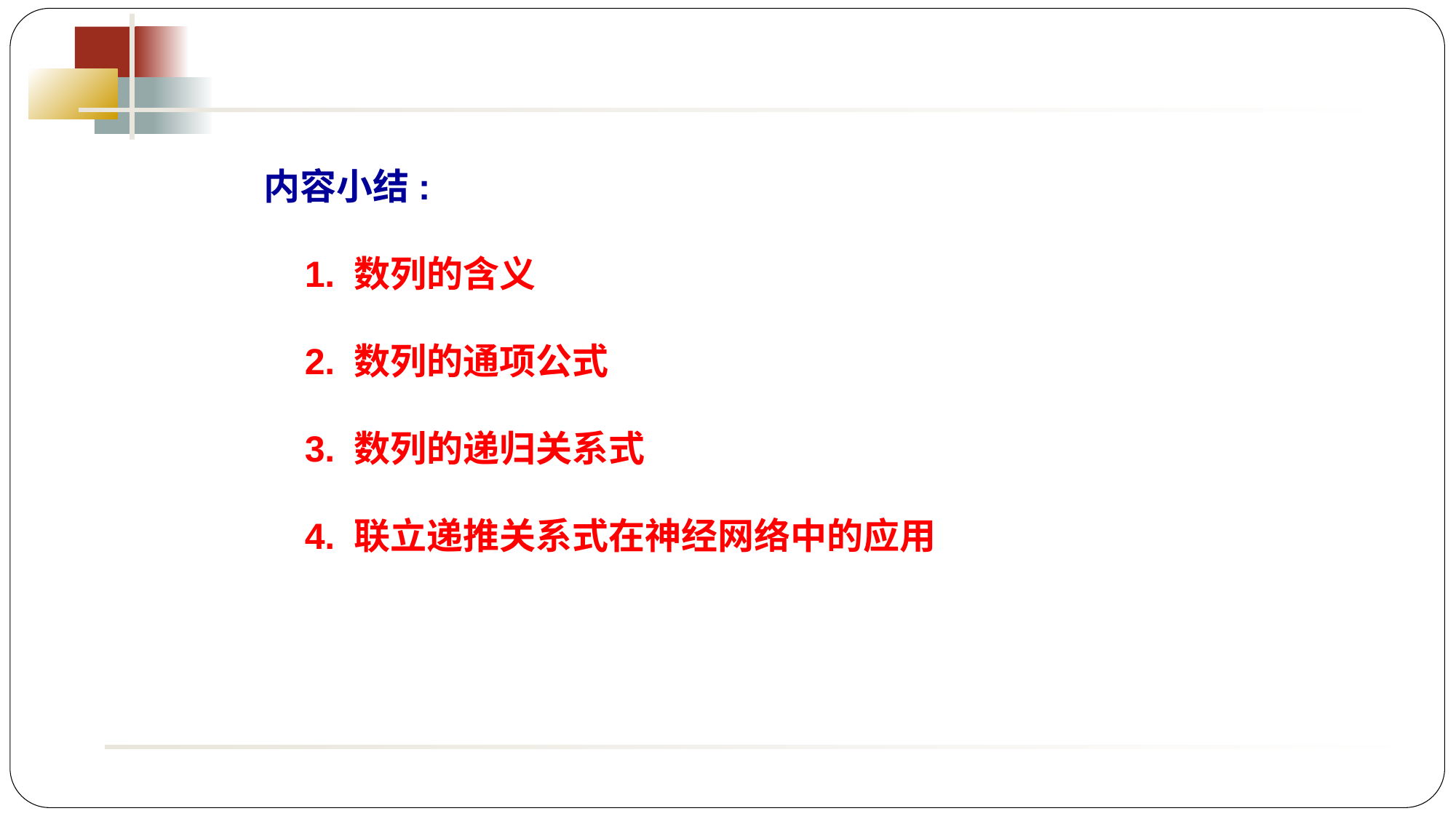

内容小结:
    1. 数列的含义
    2. 数列的通项公式
    3. 数列的递归关系式
    4. 联立递推关系式在神经网络中的应用